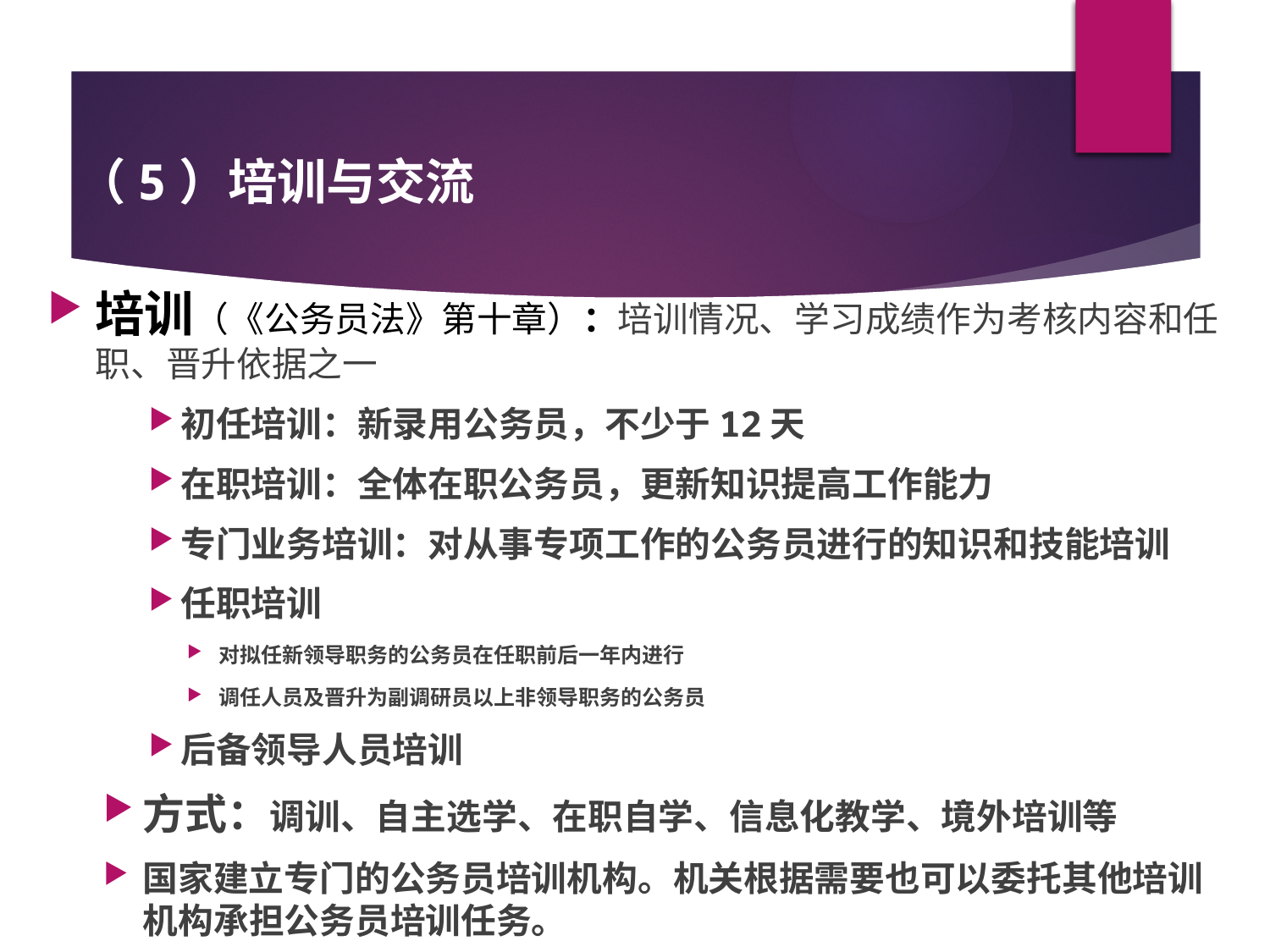

（5）培训与交流
培训（《公务员法》第十章）：培训情况、学习成绩作为考核内容和任职、晋升依据之一
初任培训：新录用公务员，不少于12天
在职培训：全体在职公务员，更新知识提高工作能力
专门业务培训：对从事专项工作的公务员进行的知识和技能培训
任职培训
对拟任新领导职务的公务员在任职前后一年内进行
调任人员及晋升为副调研员以上非领导职务的公务员
后备领导人员培训
方式：调训、自主选学、在职自学、信息化教学、境外培训等
国家建立专门的公务员培训机构。机关根据需要也可以委托其他培训机构承担公务员培训任务。